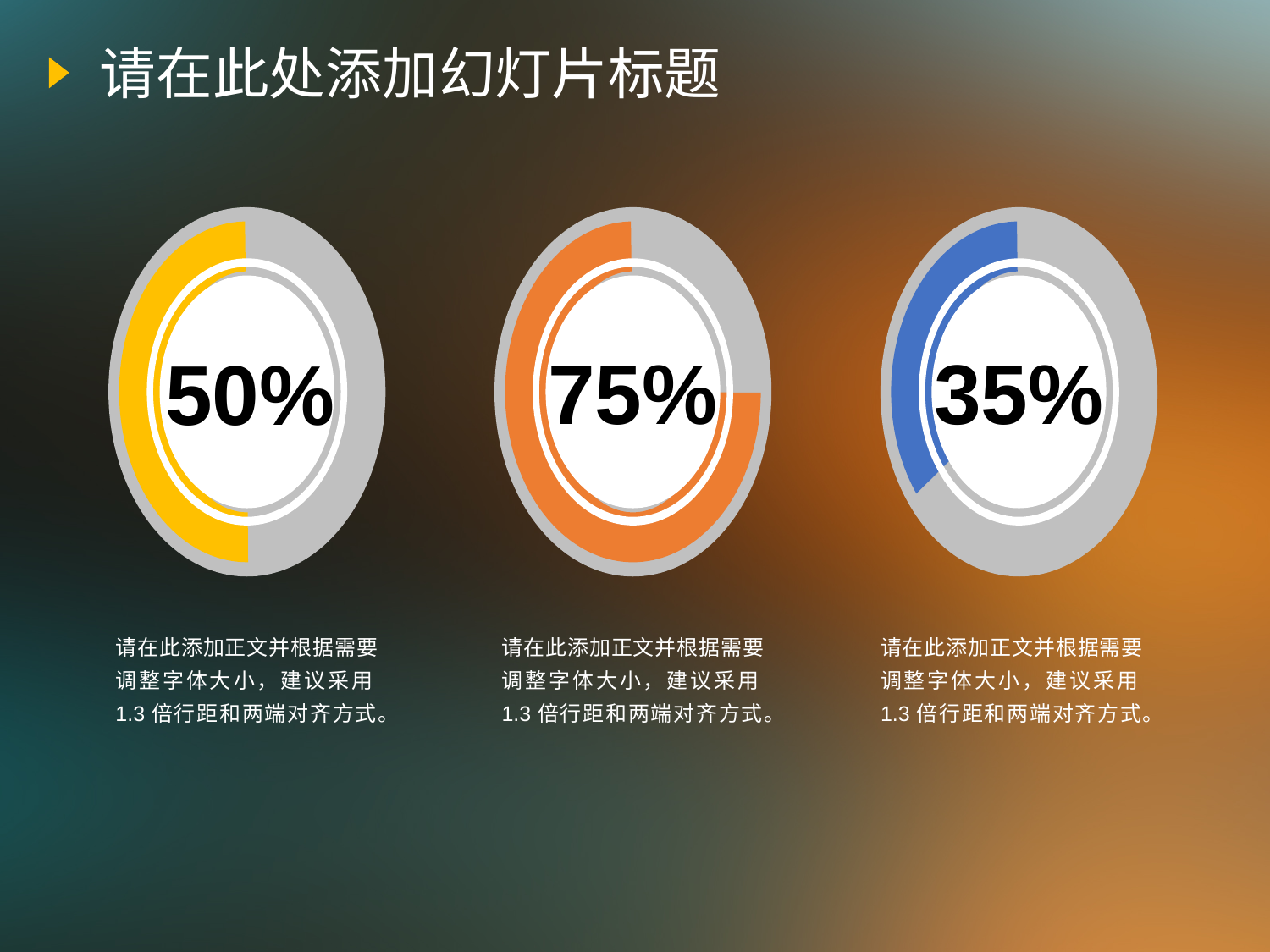

请在此处添加幻灯片标题

50%

75%

35%
请在此添加正文并根据需要调整字体大小，建议采用1.3倍行距和两端对齐方式。
请在此添加正文并根据需要调整字体大小，建议采用1.3倍行距和两端对齐方式。
请在此添加正文并根据需要调整字体大小，建议采用1.3倍行距和两端对齐方式。